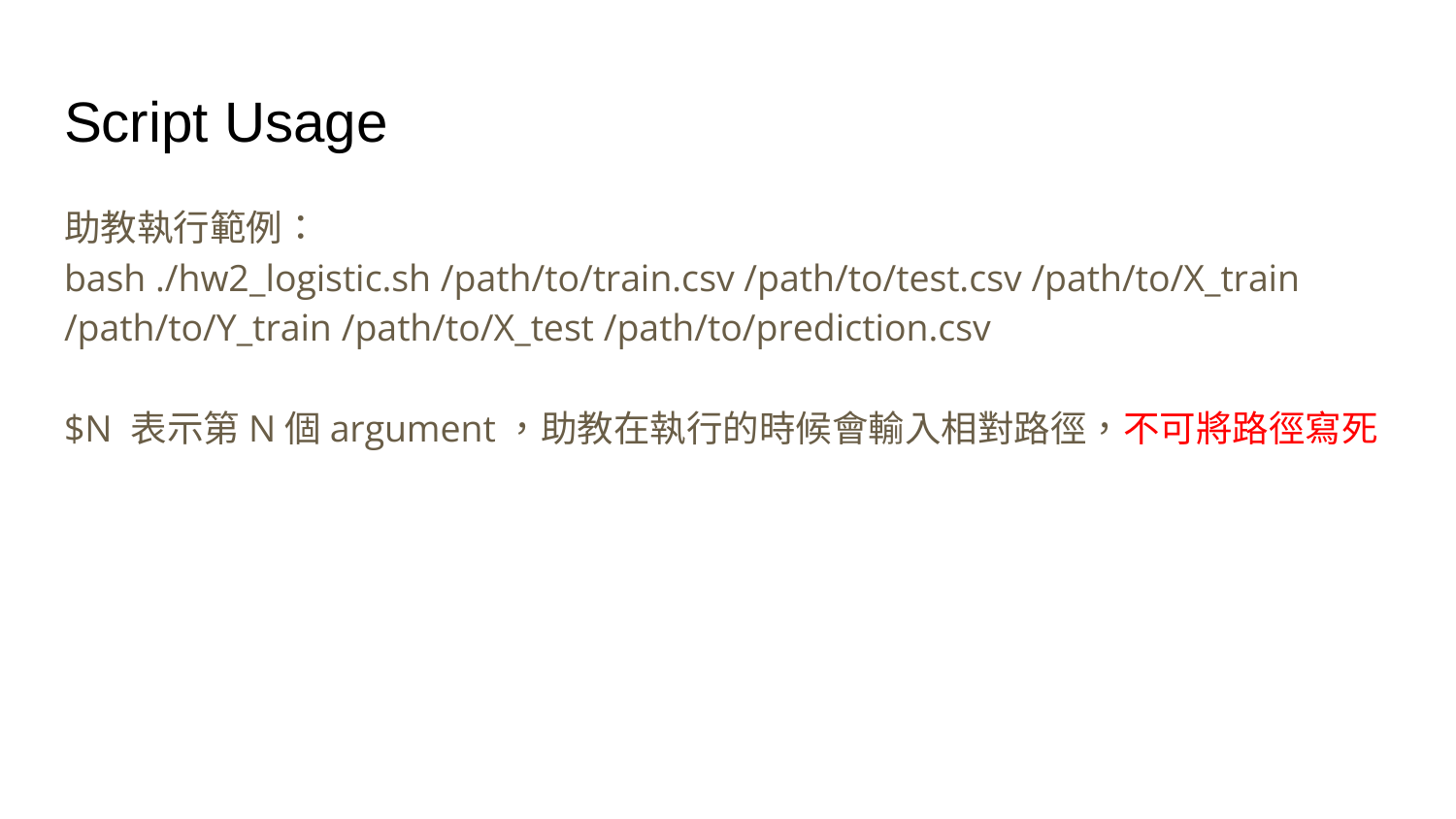

# Script Usage
助教執行範例：
bash ./hw2_logistic.sh /path/to/train.csv /path/to/test.csv /path/to/X_train /path/to/Y_train /path/to/X_test /path/to/prediction.csv

$N 表示第N個argument，助教在執行的時候會輸入相對路徑，不可將路徑寫死